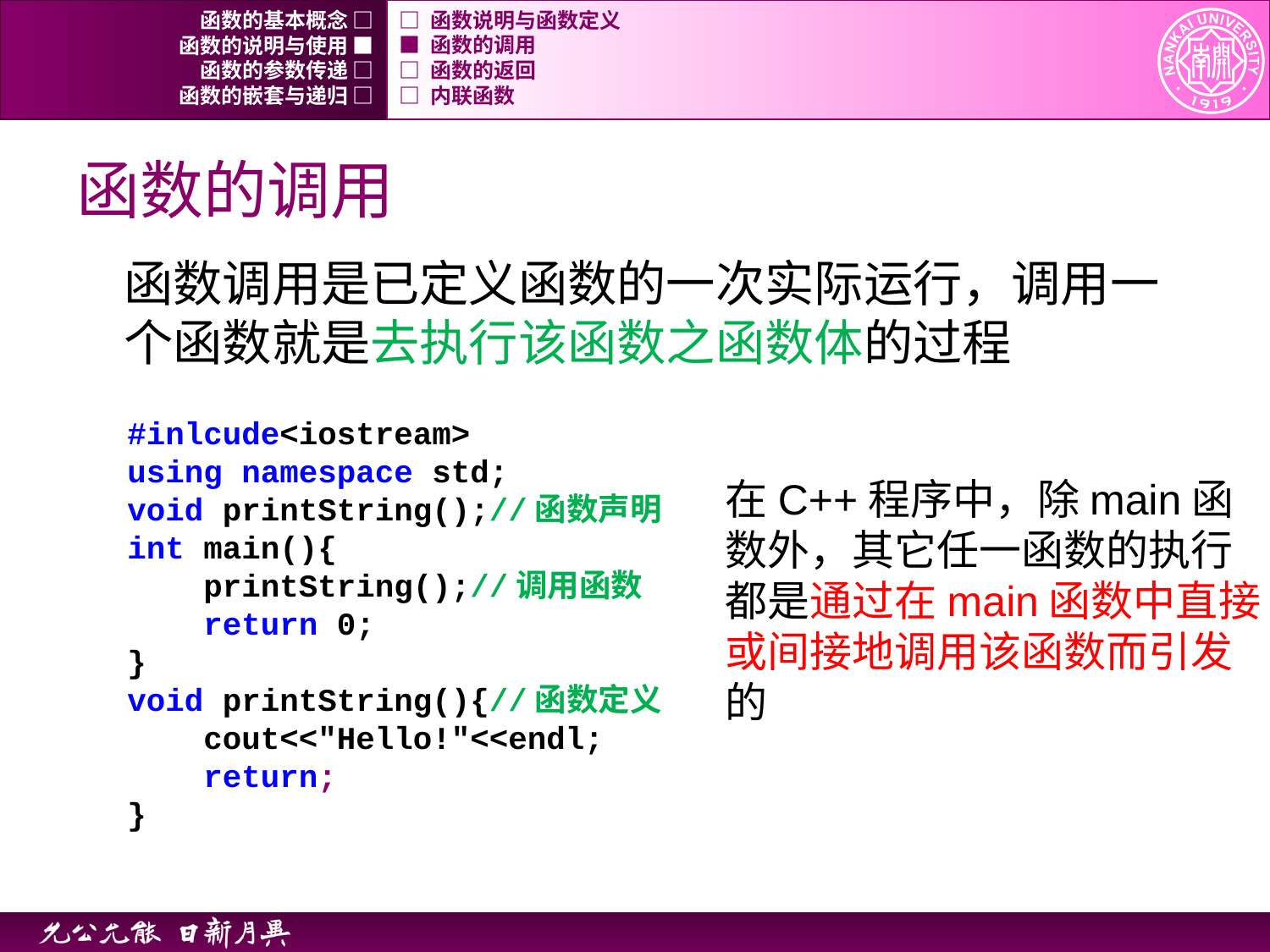

函数的基本概念 □
□ 函数说明与函数定义
函数的说明与使用 ■
■ 函数的调用
函数的参数传递 □
□ 函数的返回
函数的嵌套与递归 □
□ 内联函数
# 函数的调用
函数调用是已定义函数的一次实际运行，调用一个函数就是去执行该函数之函数体的过程
#inlcude<iostream>
using namespace std;
void printString();//函数声明
int main(){
    printString();//调用函数
    return 0;
}
void printString(){//函数定义
    cout<<"Hello!"<<endl;
    return;
}

在C++程序中，除main函数外，其它任一函数的执行都是通过在main函数中直接或间接地调用该函数而引发的